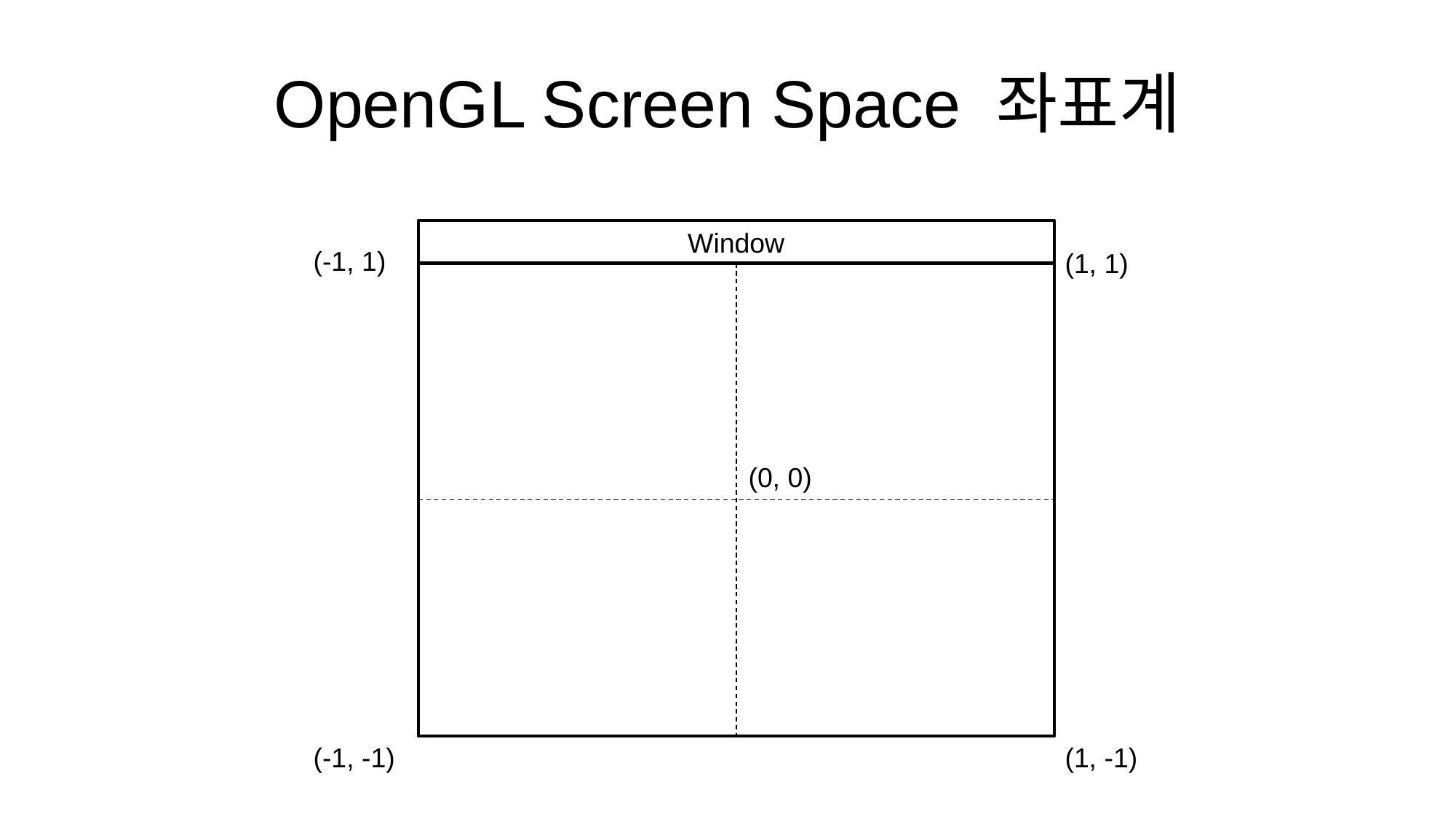

# OpenGL Screen Space 좌표계
Window
(-1, 1)
(1, 1)

(0, 0)
(-1, -1)
(1, -1)